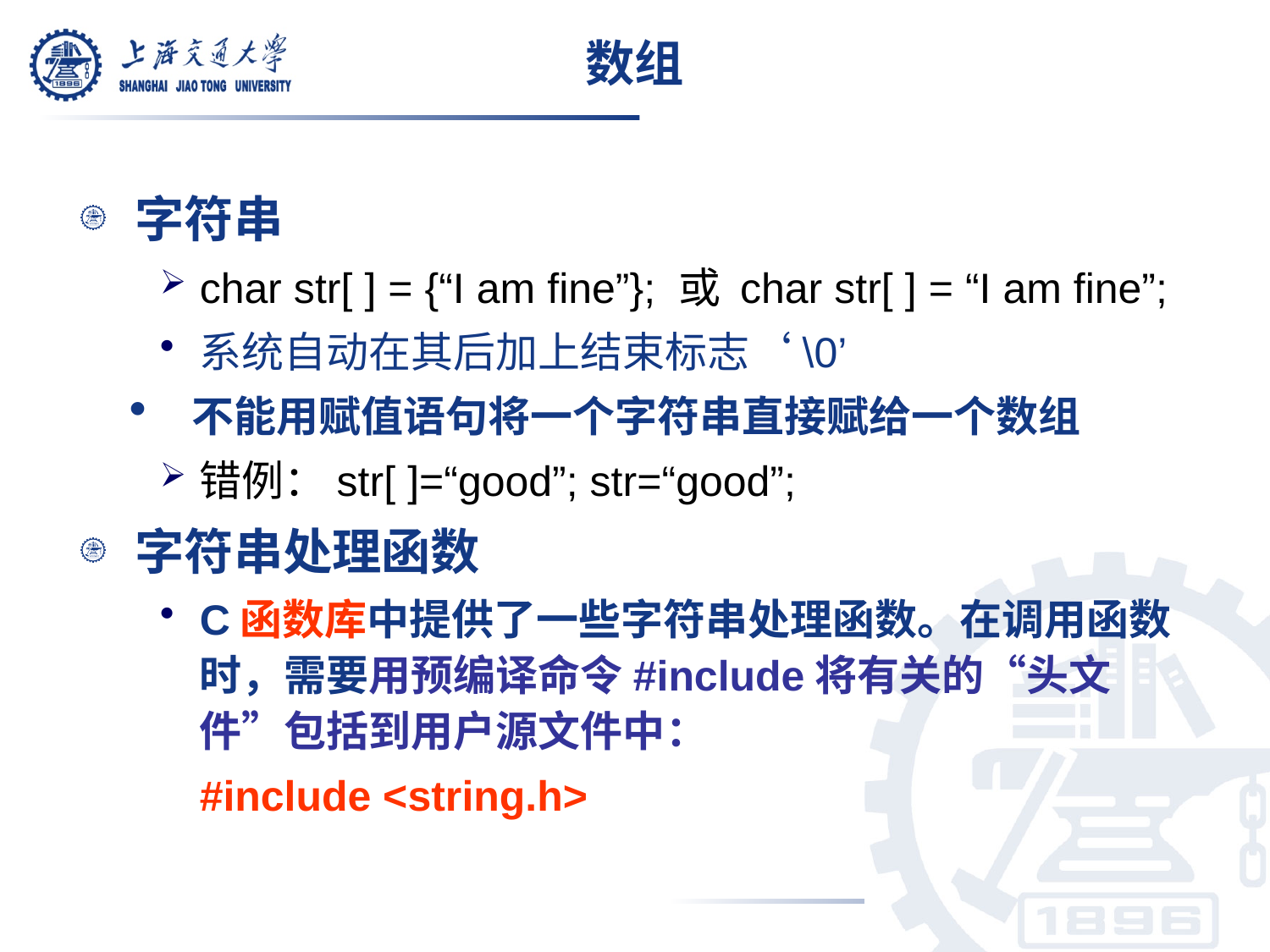

# 数组
字符串
char str[ ] = {“I am fine”}; 或 char str[ ] = “I am fine”;
系统自动在其后加上结束标志‘\0’
不能用赋值语句将一个字符串直接赋给一个数组
错例：str[ ]=“good”; str=“good”;
字符串处理函数
C函数库中提供了一些字符串处理函数。在调用函数时，需要用预编译命令#include将有关的“头文件”包括到用户源文件中：
	#include <string.h>